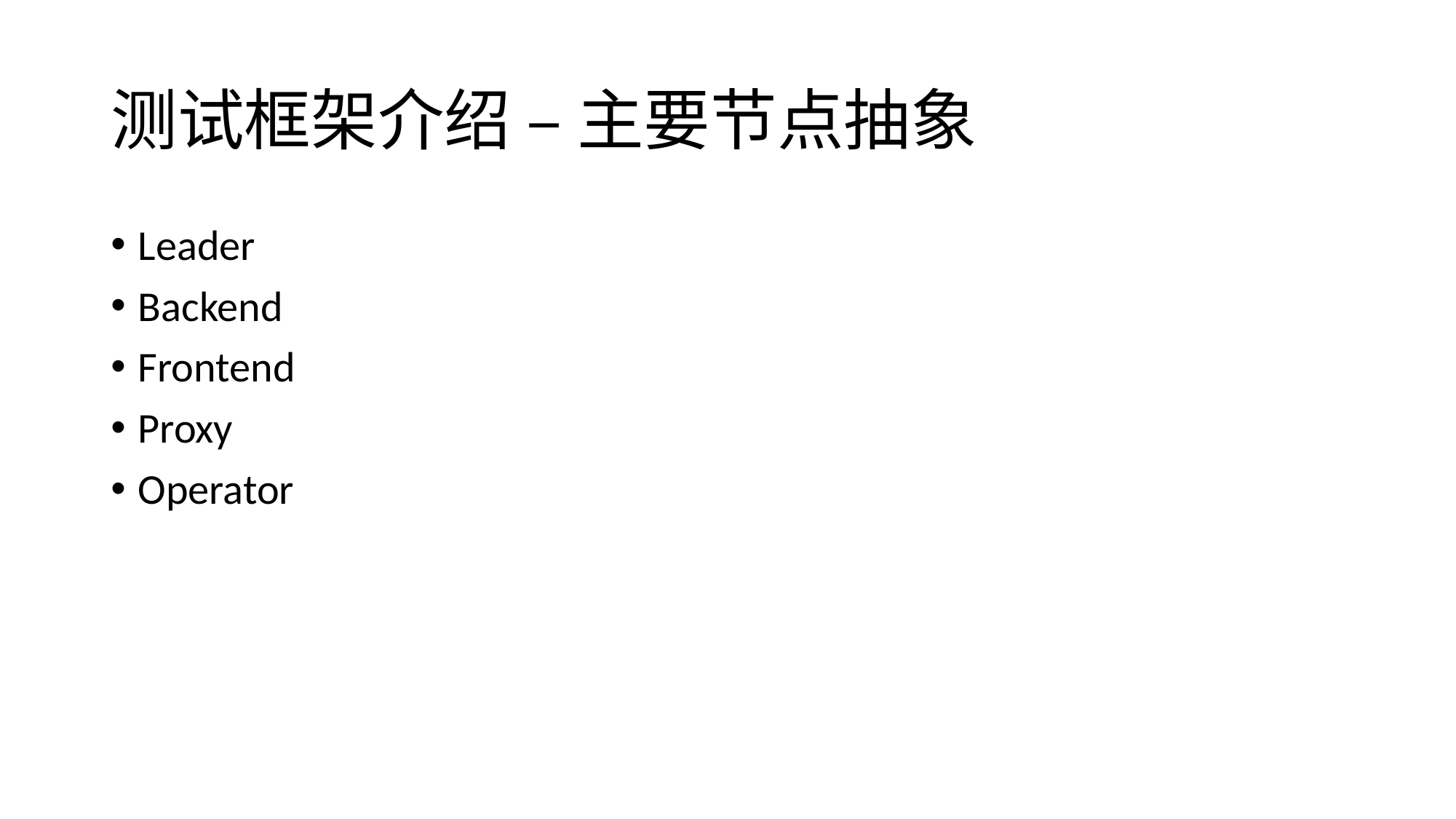

# 测试框架介绍 – 主要节点抽象
Leader
Backend
Frontend
Proxy
Operator